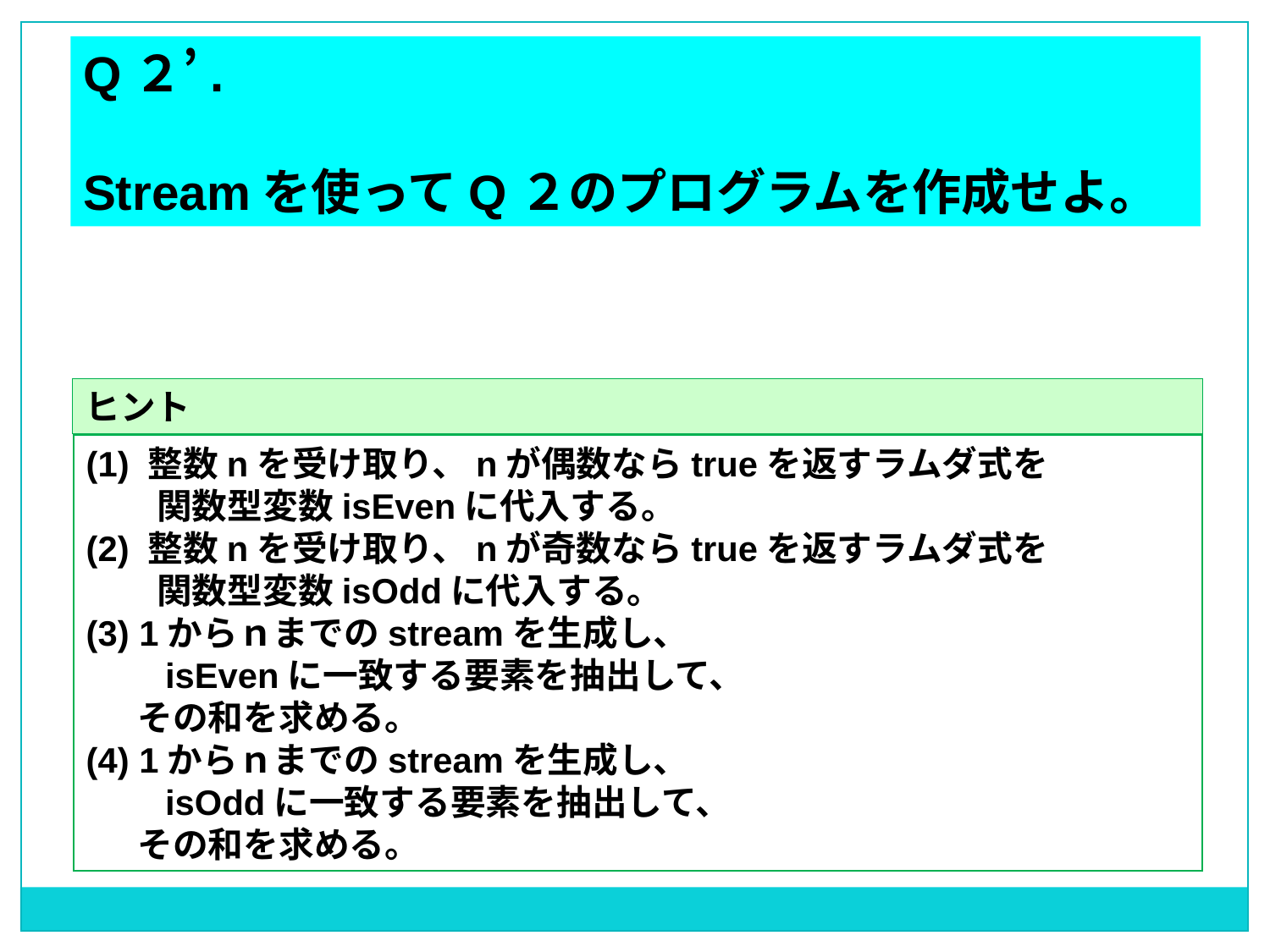

Q２’.

Streamを使ってQ２のプログラムを作成せよ。
ヒント
(1) 整数nを受け取り、nが偶数ならtrueを返すラムダ式を
　　関数型変数isEvenに代入する。
(2) 整数nを受け取り、nが奇数ならtrueを返すラムダ式を
　　関数型変数isOddに代入する。
(3) 1からｎまでのstreamを生成し、
　　isEvenに一致する要素を抽出して、
　  その和を求める。
(4) 1からｎまでのstreamを生成し、
　　isOddに一致する要素を抽出して、
　  その和を求める。